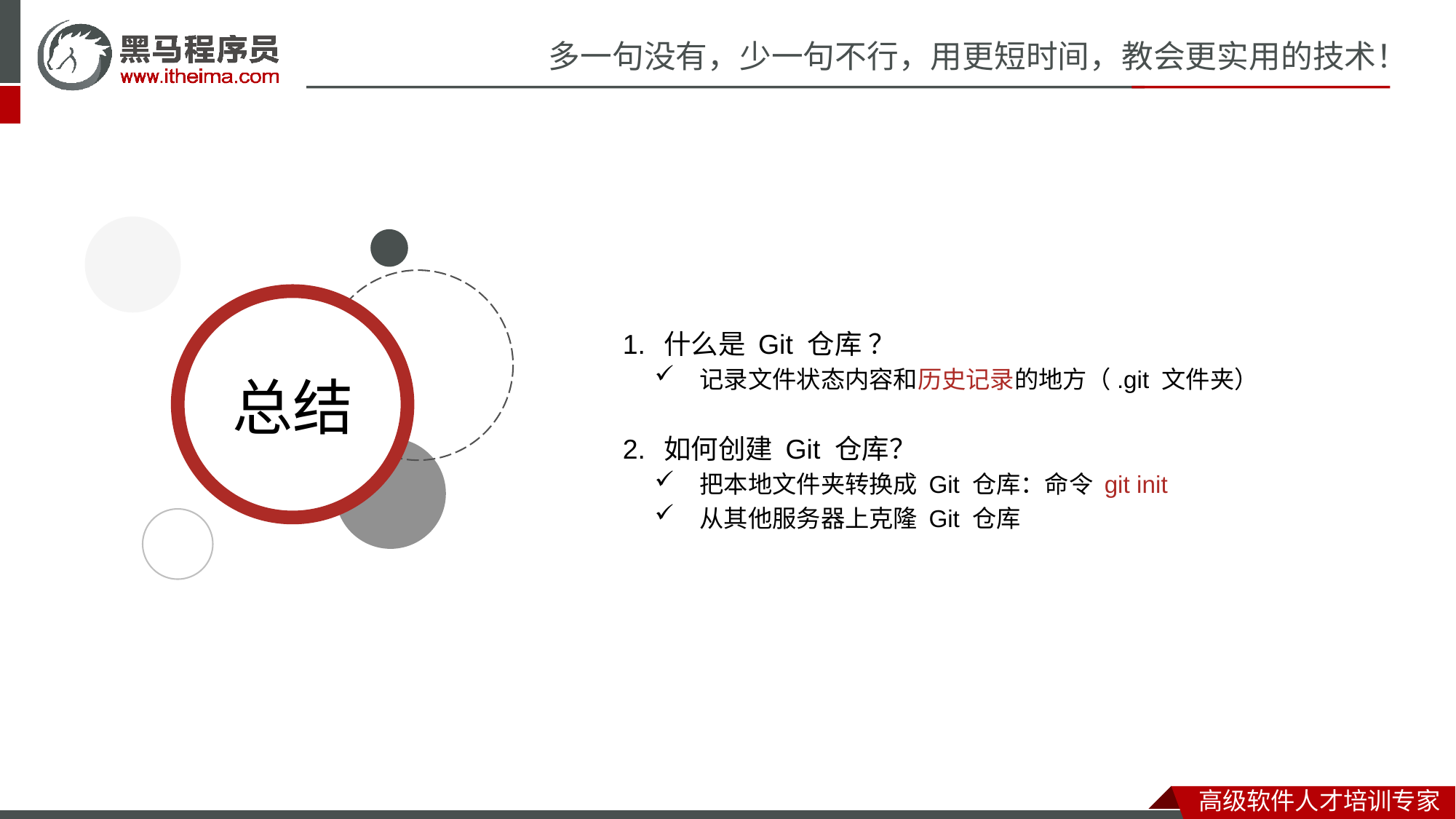

什么是 Git 仓库 ？
 记录文件状态内容和历史记录的地方（.git 文件夹）
如何创建 Git 仓库？
 把本地文件夹转换成 Git 仓库：命令 git init
 从其他服务器上克隆 Git 仓库